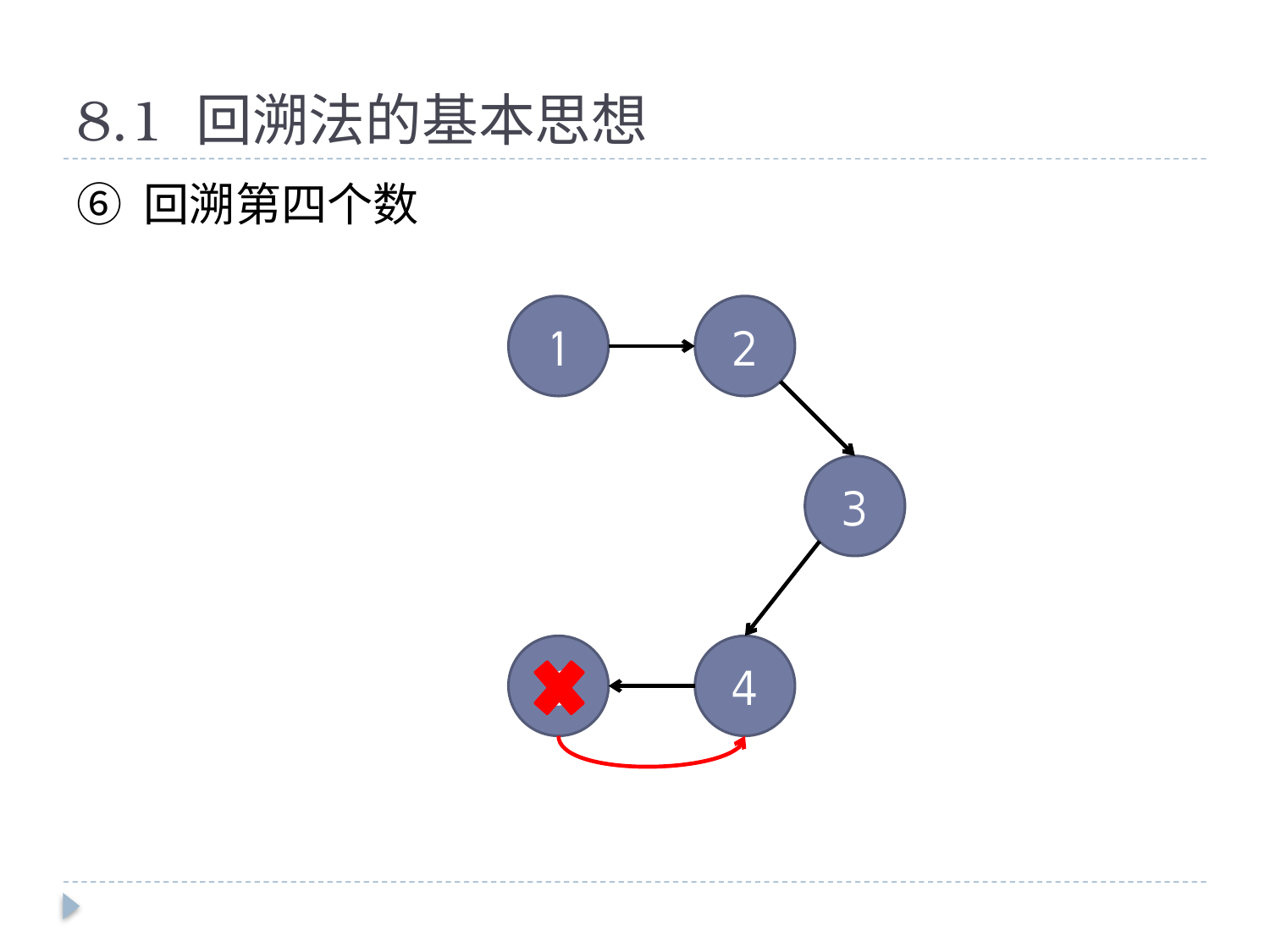

# 8.1 回溯法的基本思想
⑥ 回溯第四个数
1
2
3
6
4